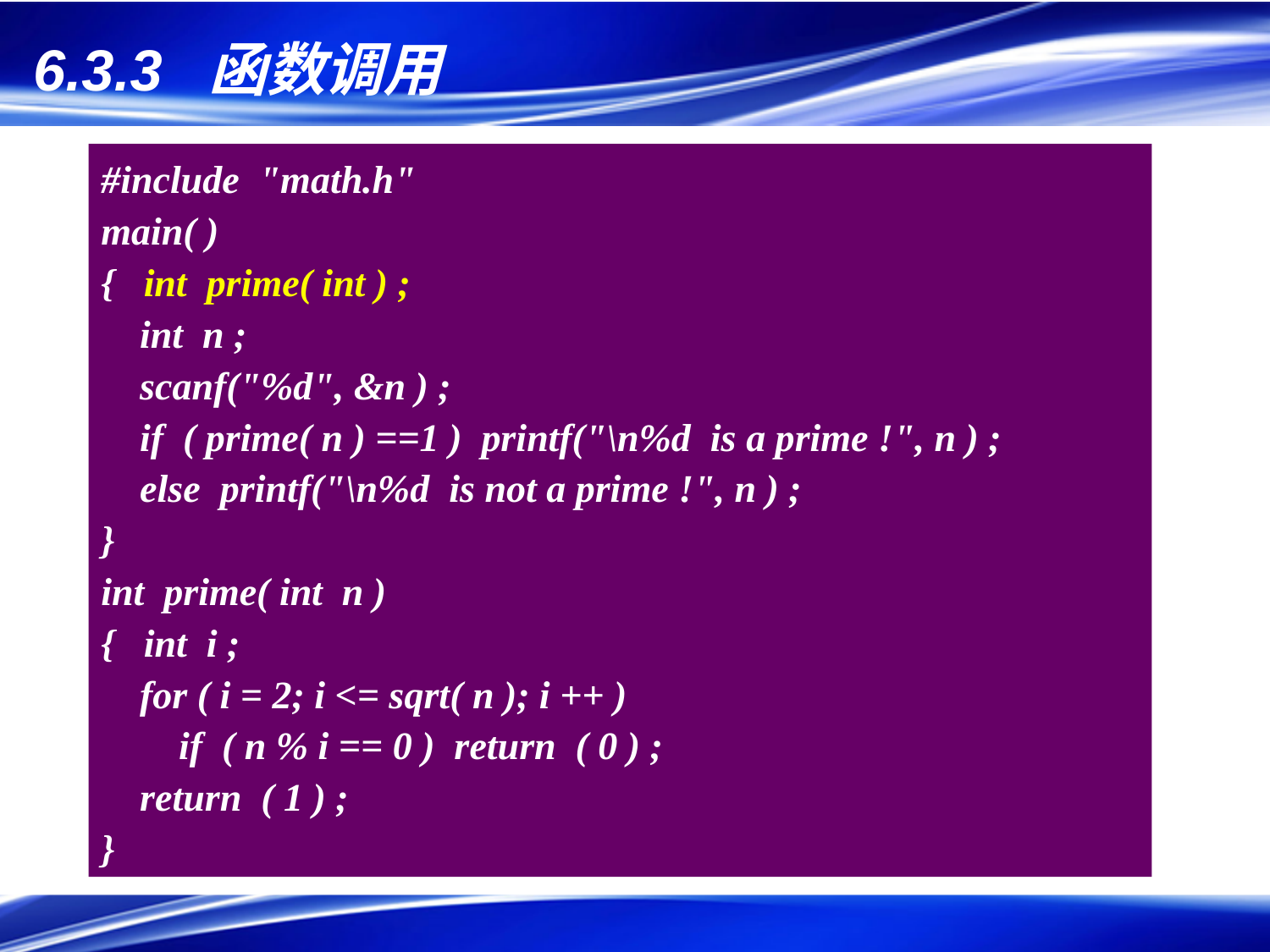

# 6.3.3  函数调用
#include  "math.h"
main( )
{   int  prime( int ) ;
    int  n ;
    scanf("%d", &n ) ;
    if  ( prime( n ) ==1 )  printf("\n%d  is a prime !", n ) ;
    else  printf("\n%d  is not a prime !", n ) ;
}
int  prime( int  n )
{   int  i ;
    for ( i = 2; i <= sqrt( n ); i ++ )
        if  ( n % i == 0 )  return  ( 0 ) ;
    return  ( 1 ) ;
}